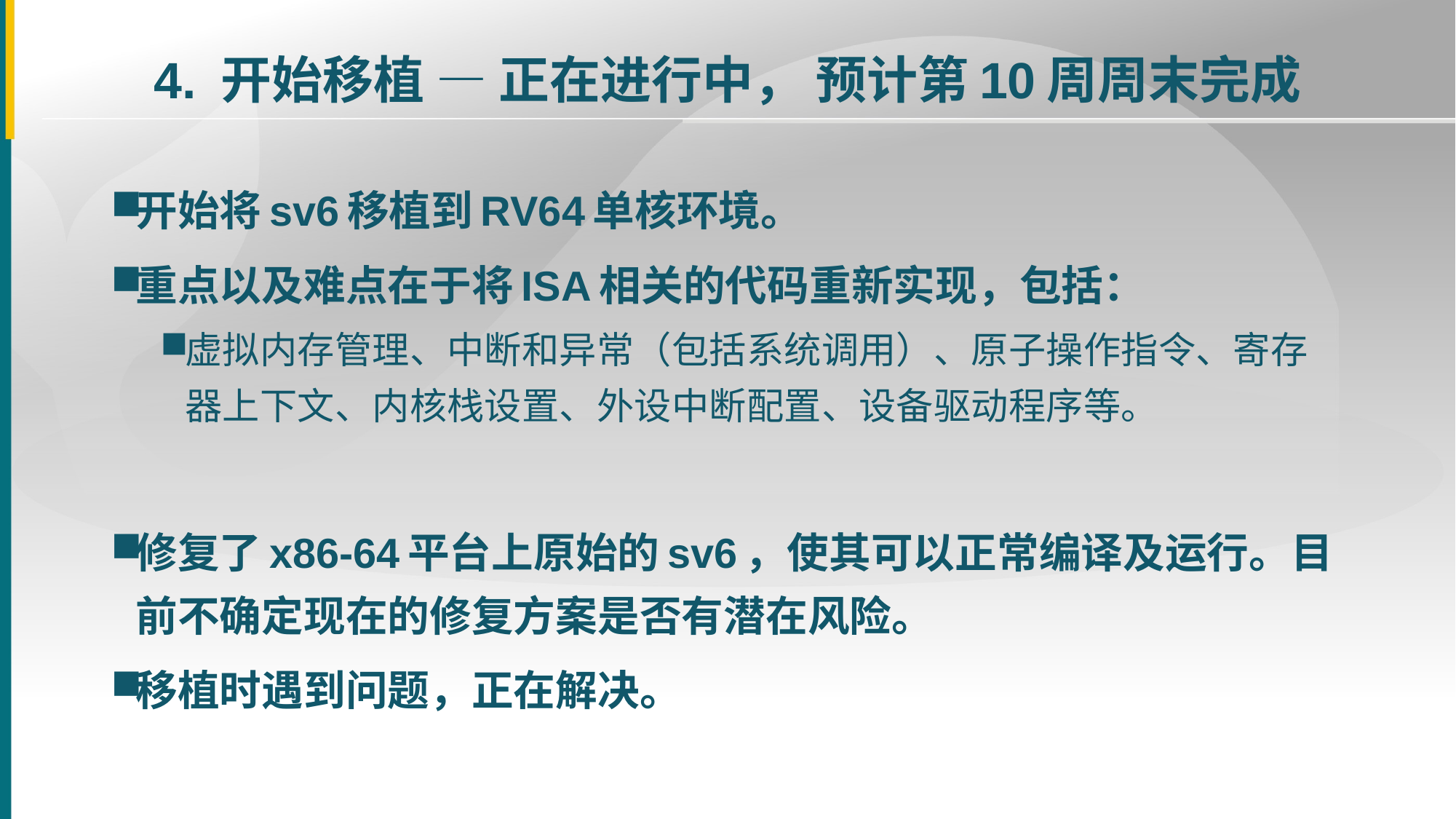

# 4. 开始移植 — 正在进行中， 预计第10周周末完成
开始将sv6移植到RV64单核环境。
重点以及难点在于将ISA相关的代码重新实现，包括：
虚拟内存管理、中断和异常（包括系统调用）、原子操作指令、寄存器上下文、内核栈设置、外设中断配置、设备驱动程序等。

修复了x86-64平台上原始的sv6，使其可以正常编译及运行。目前不确定现在的修复方案是否有潜在风险。
移植时遇到问题，正在解决。